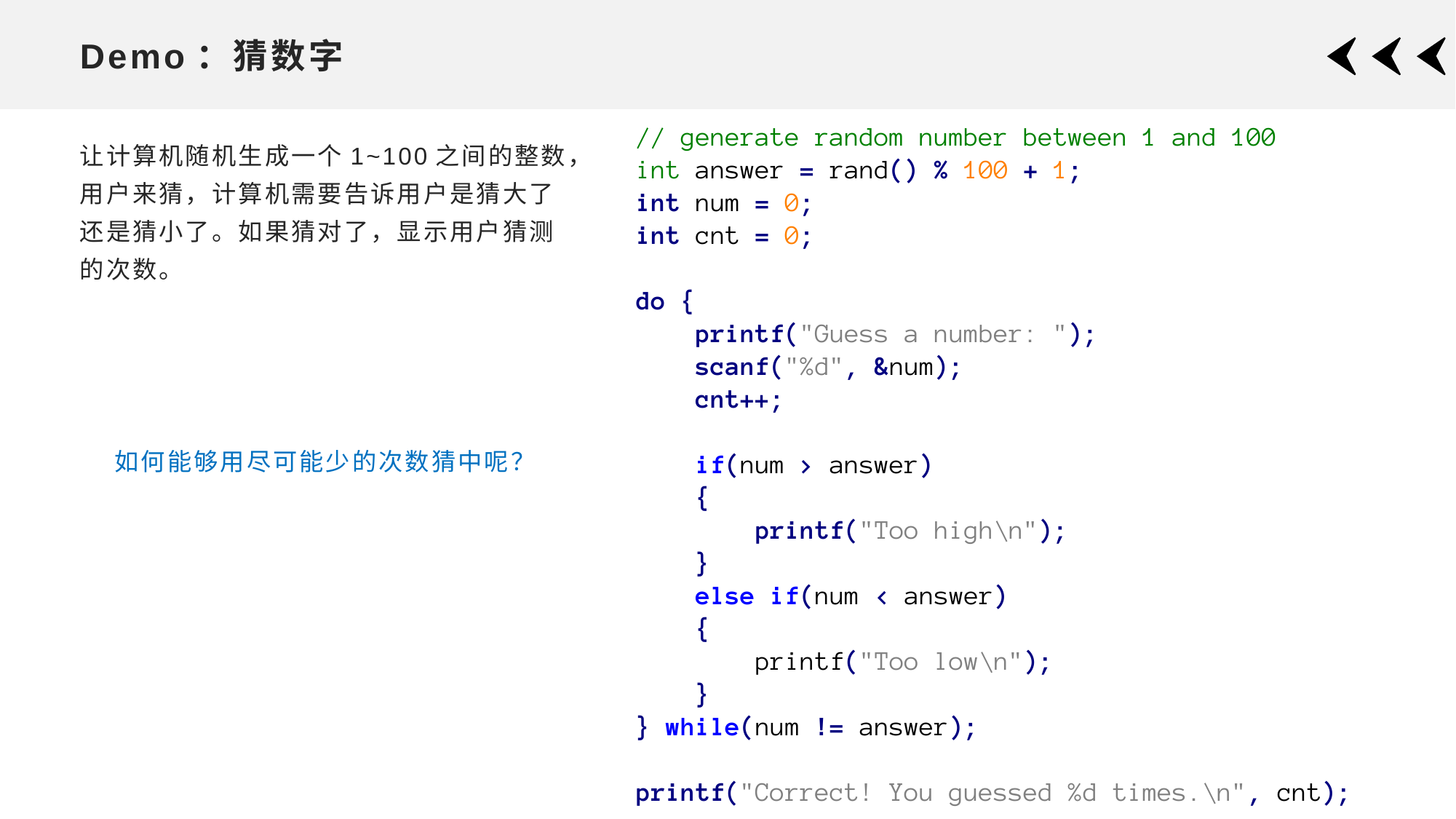

# Demo：猜数字
// generate random number between 1 and 100int answer = rand() % 100 + 1;int num = 0;int cnt = 0; do {    printf("Guess a number: ");    scanf("%d", &num);    cnt++;	    if(num > answer)    {        printf("Too high\n");    }
    else if(num < answer)
    {
        printf("Too low\n");
    }} while(num != answer); printf("Correct! You guessed %d times.\n", cnt);
让计算机随机生成一个1~100之间的整数，用户来猜，计算机需要告诉用户是猜大了还是猜小了。如果猜对了，显示用户猜测的次数。
如何能够用尽可能少的次数猜中呢？